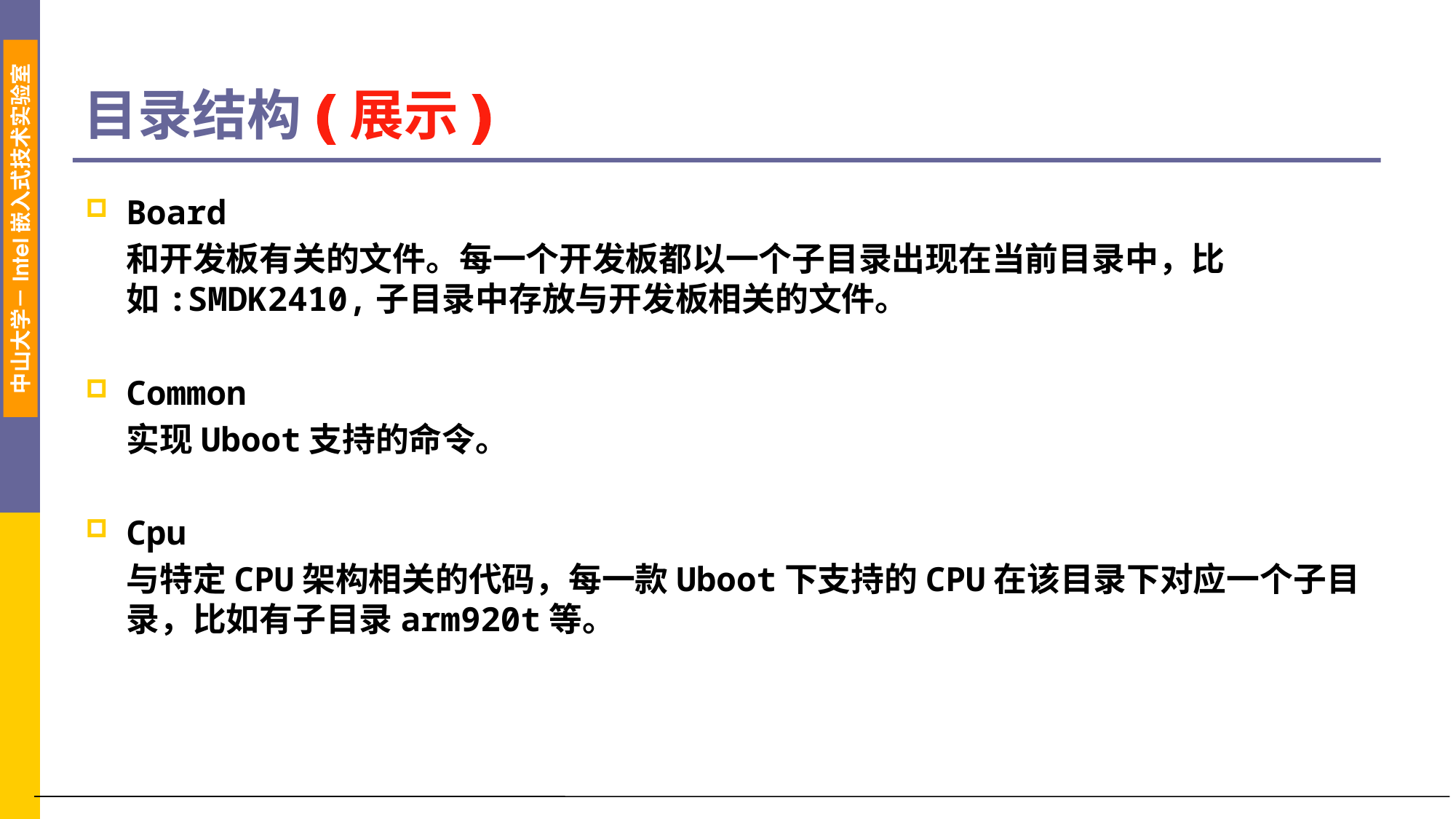

# 目录结构(展示)
Board
	和开发板有关的文件。每一个开发板都以一个子目录出现在当前目录中，比如:SMDK2410,子目录中存放与开发板相关的文件。

Common
	实现Uboot支持的命令。

Cpu
	与特定CPU架构相关的代码，每一款Uboot下支持的CPU在该目录下对应一个子目录，比如有子目录arm920t等。